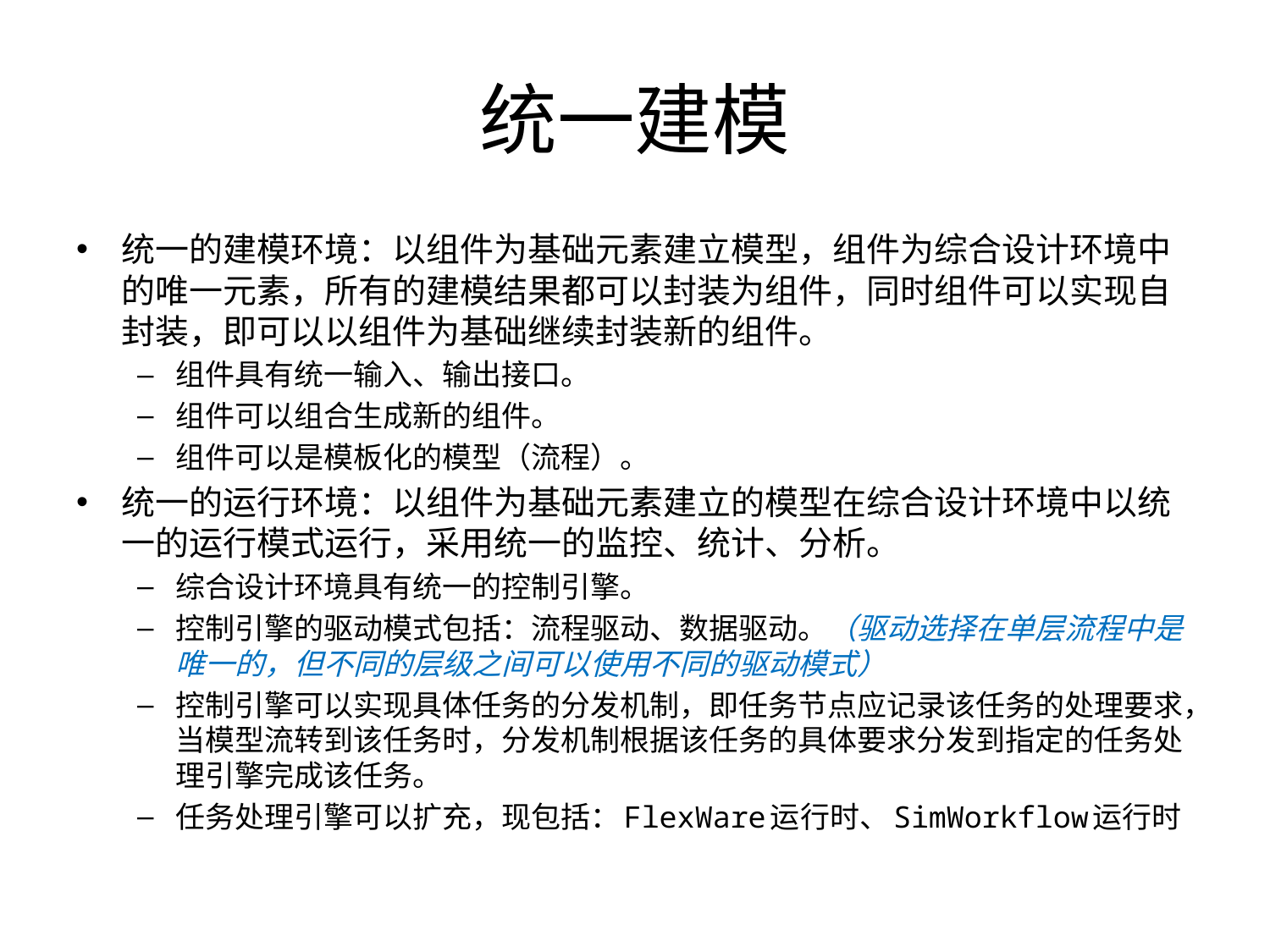

# 统一建模
统一的建模环境：以组件为基础元素建立模型，组件为综合设计环境中的唯一元素，所有的建模结果都可以封装为组件，同时组件可以实现自封装，即可以以组件为基础继续封装新的组件。
组件具有统一输入、输出接口。
组件可以组合生成新的组件。
组件可以是模板化的模型（流程）。
统一的运行环境：以组件为基础元素建立的模型在综合设计环境中以统一的运行模式运行，采用统一的监控、统计、分析。
综合设计环境具有统一的控制引擎。
控制引擎的驱动模式包括：流程驱动、数据驱动。（驱动选择在单层流程中是唯一的，但不同的层级之间可以使用不同的驱动模式）
控制引擎可以实现具体任务的分发机制，即任务节点应记录该任务的处理要求，当模型流转到该任务时，分发机制根据该任务的具体要求分发到指定的任务处理引擎完成该任务。
任务处理引擎可以扩充，现包括：FlexWare运行时、SimWorkflow运行时